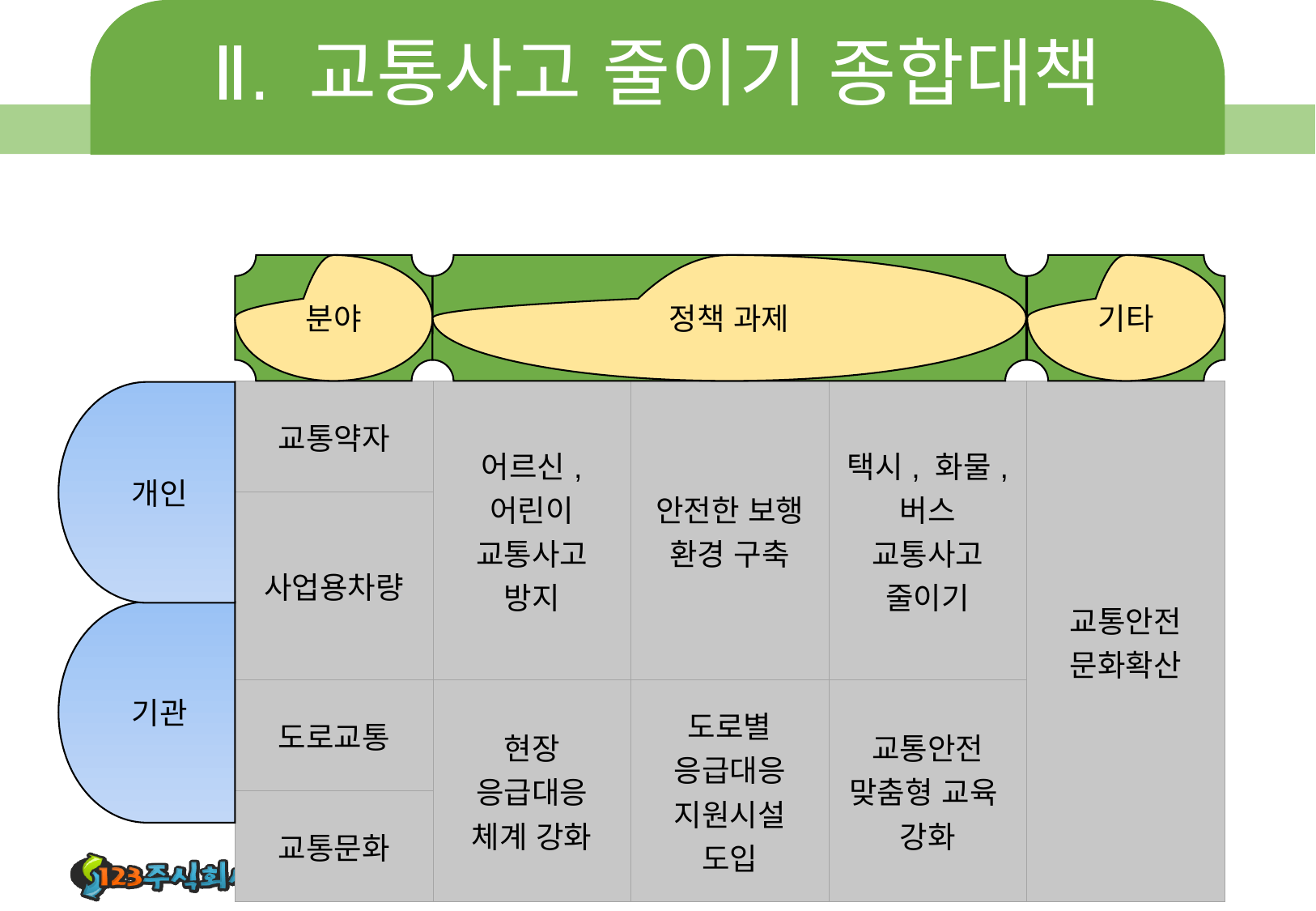

# Ⅱ. 교통사고 줄이기 종합대책
분야
정책 과제
기타

| 교통약자 | 어르신, 어린이 교통사고 방지 | 안전한 보행 환경 구축 | 택시, 화물, 버스 교통사고 줄이기 | 교통안전 문화확산 |
| --- | --- | --- | --- | --- |
| 사업용차량 |  |  |  |  |
| 도로교통 | 현장 응급대응 체계 강화 | 도로별 응급대응 지원시설 도입 | 교통안전 맞춤형 교육 강화 |  |
| 교통문화 |  |  |  |  |
개인
기관
4